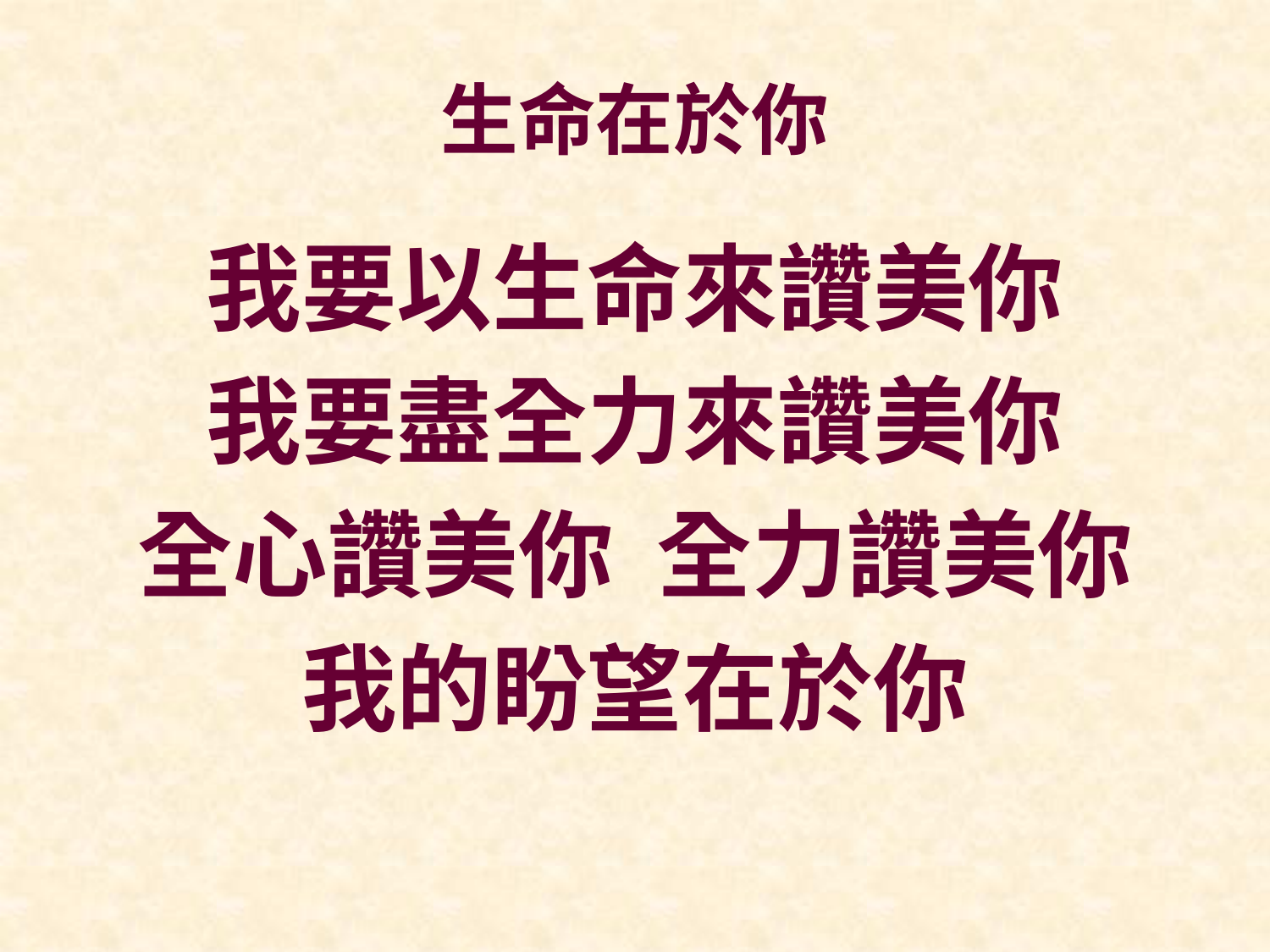

# 生命在於你
我要以生命來讚美你
我要盡全力來讚美你
全心讚美你  全力讚美你
我的盼望在於你